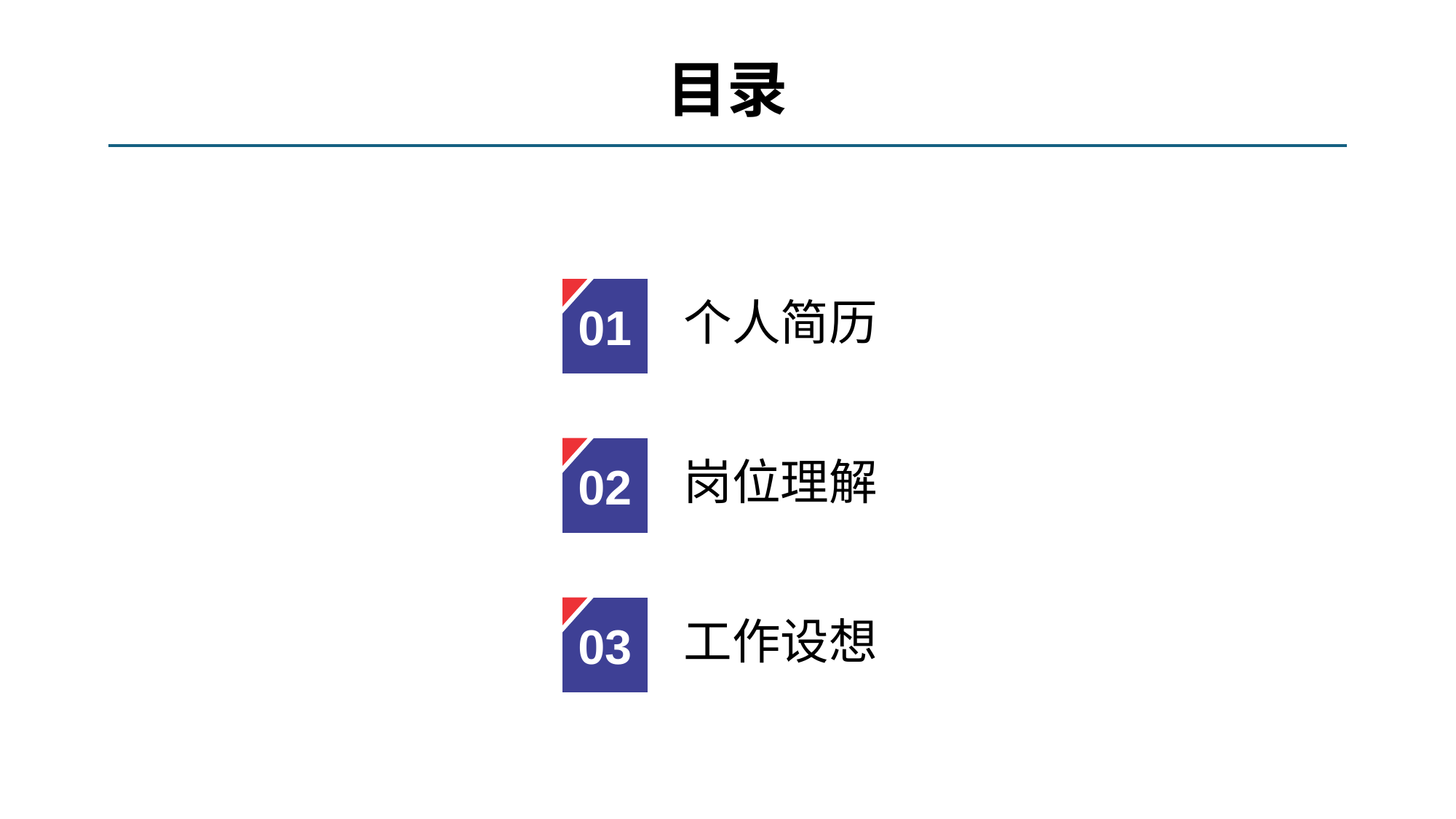

目录

01
个人简历

02
岗位理解

03
工作设想